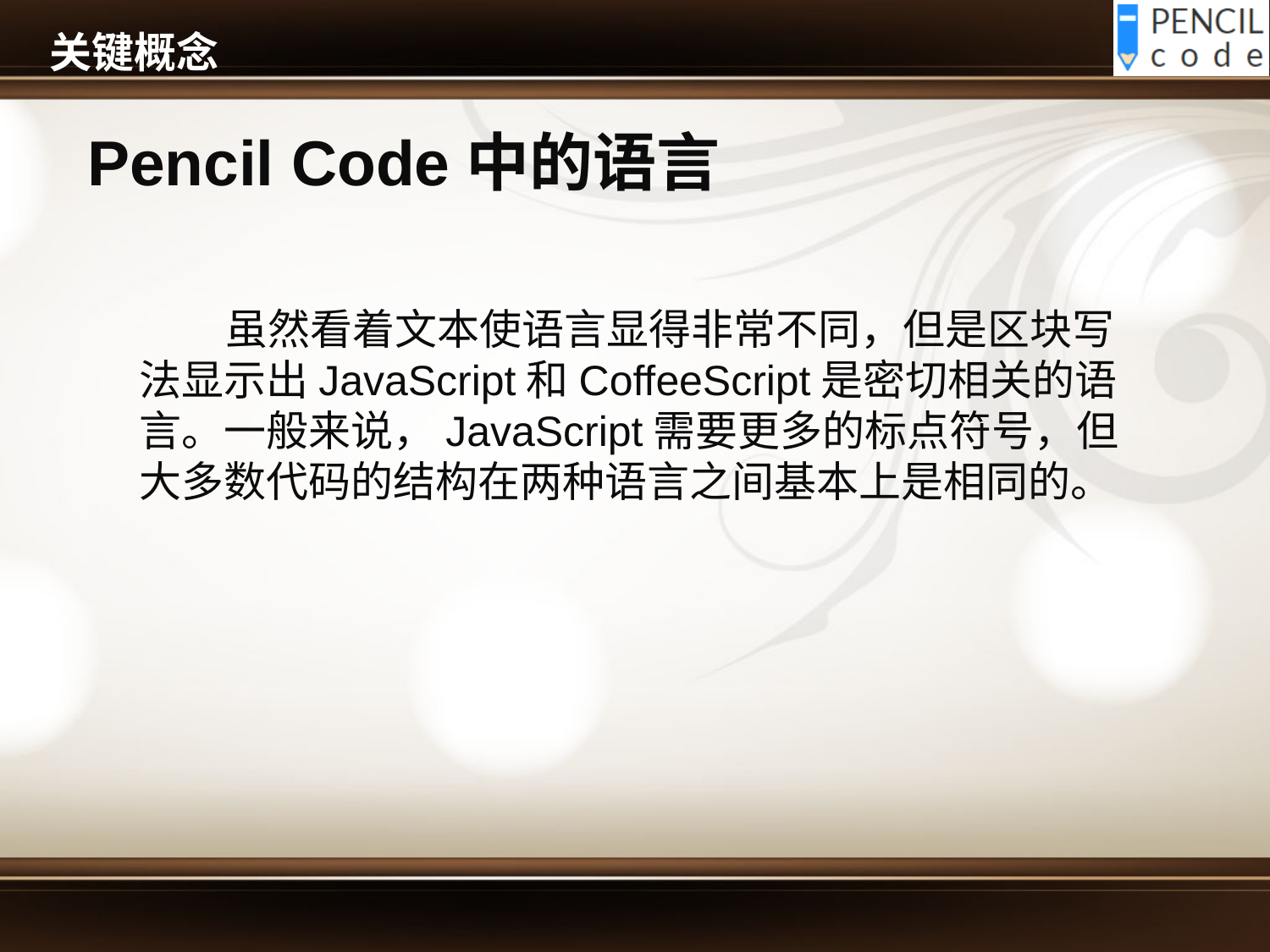

# 关键概念
Pencil Code中的语言
        虽然看着文本使语言显得非常不同，但是区块写法显示出JavaScript和CoffeeScript是密切相关的语言。一般来说，JavaScript需要更多的标点符号，但大多数代码的结构在两种语言之间基本上是相同的。